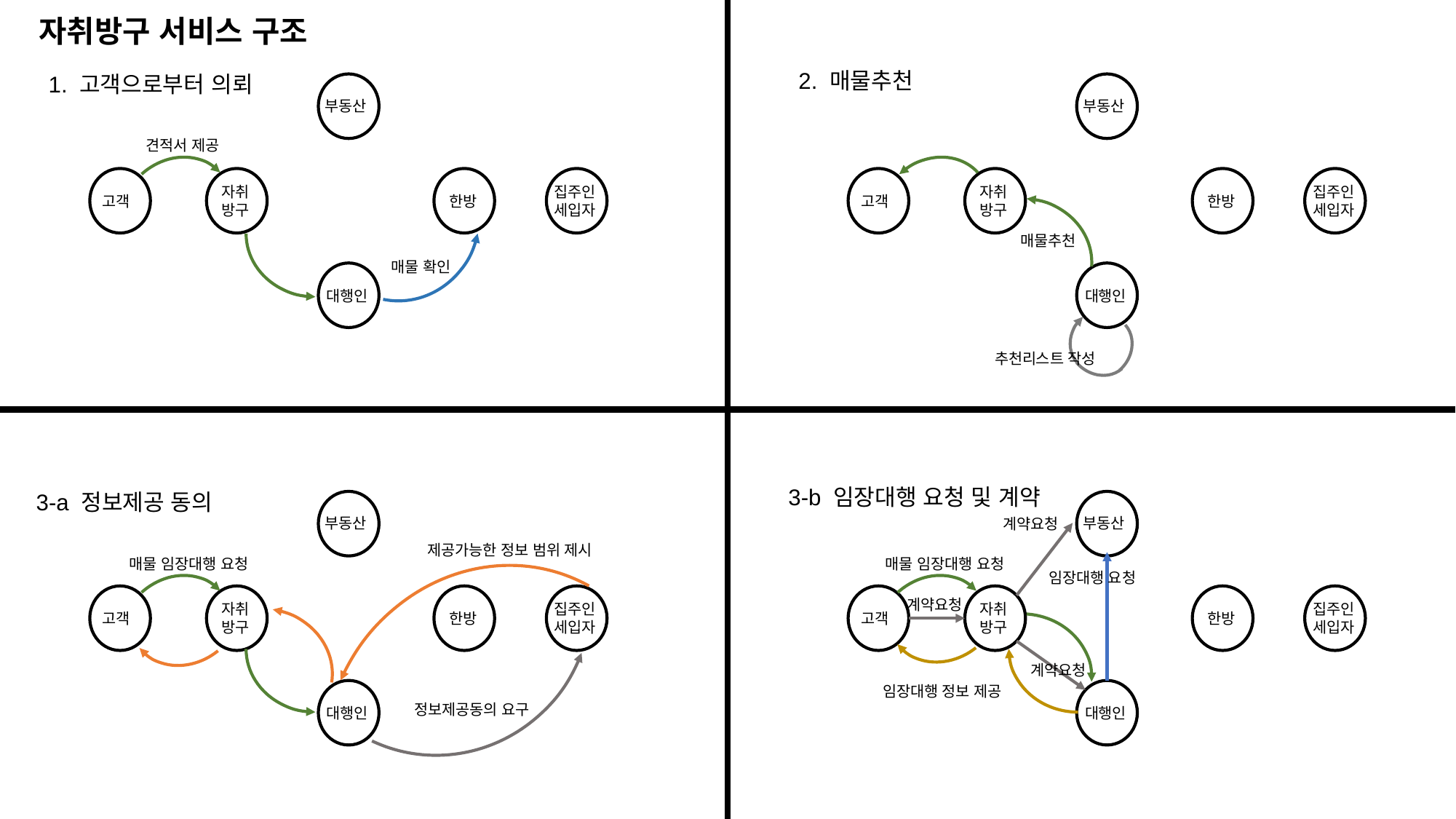

자취방구 서비스 구조
2. 매물추천
1. 고객으로부터 의뢰

집주인
세입자
부동산
자취방구
고객
한방
대행인

집주인
세입자
부동산
자취방구
고객
한방
대행인
견적서 제공

매물추천
매물 확인

추천리스트 작성

3-b 임장대행 요청 및 계약
3-a 정보제공 동의

집주인
세입자
부동산
자취방구
고객
한방
대행인

집주인
세입자
부동산
자취방구
고객
한방
대행인
계약요청
제공가능한 정보 범위 제시
매물 임장대행 요청
매물 임장대행 요청

임장대행 요청

계약요청

계약요청
임장대행 정보 제공
정보제공동의 요구